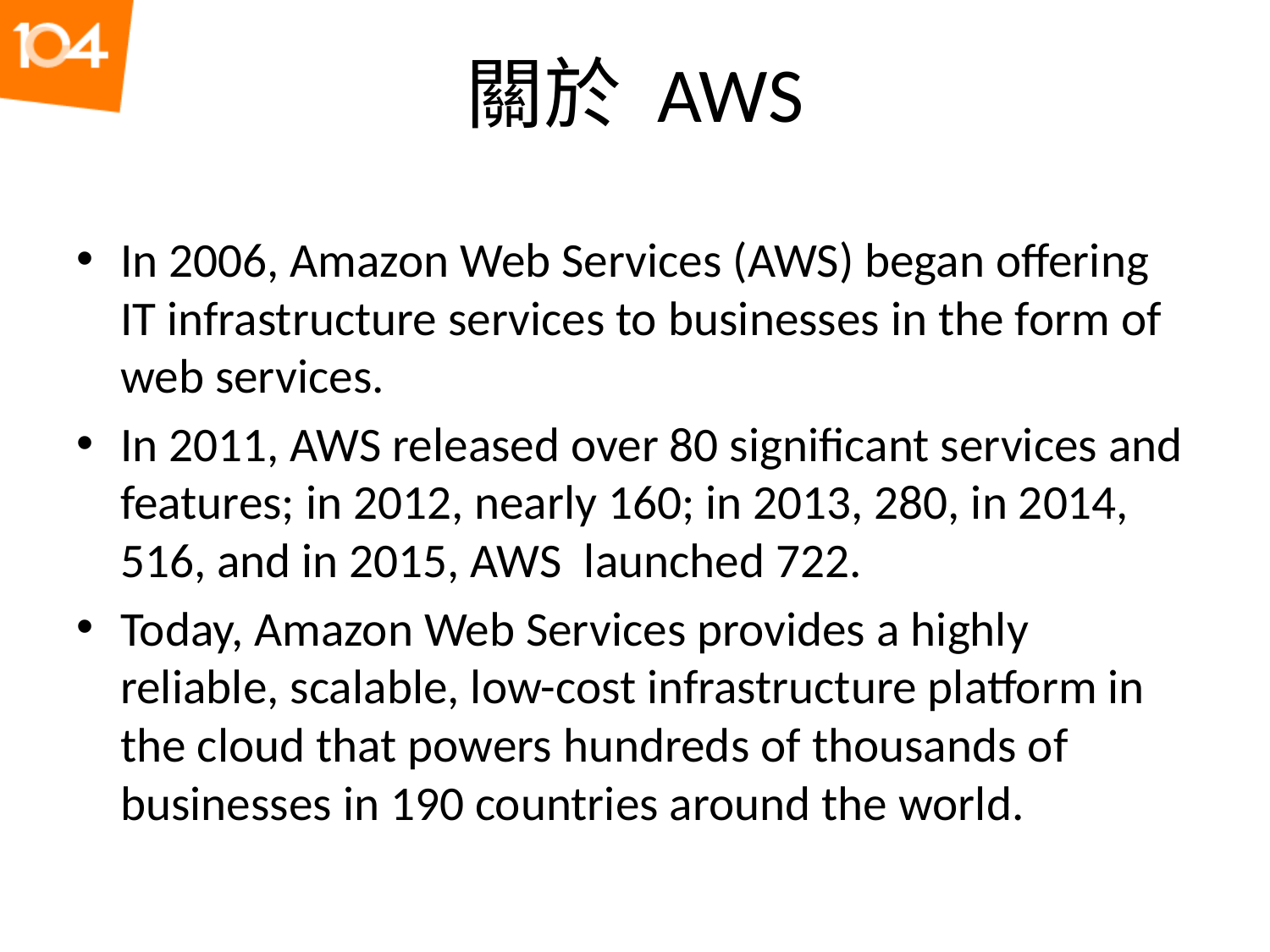

# 關於 AWS
In 2006, Amazon Web Services (AWS) began offering IT infrastructure services to businesses in the form of web services.
In 2011, AWS released over 80 significant services and features; in 2012, nearly 160; in 2013, 280, in 2014, 516, and in 2015, AWS  launched 722.
Today, Amazon Web Services provides a highly reliable, scalable, low-cost infrastructure platform in the cloud that powers hundreds of thousands of businesses in 190 countries around the world.